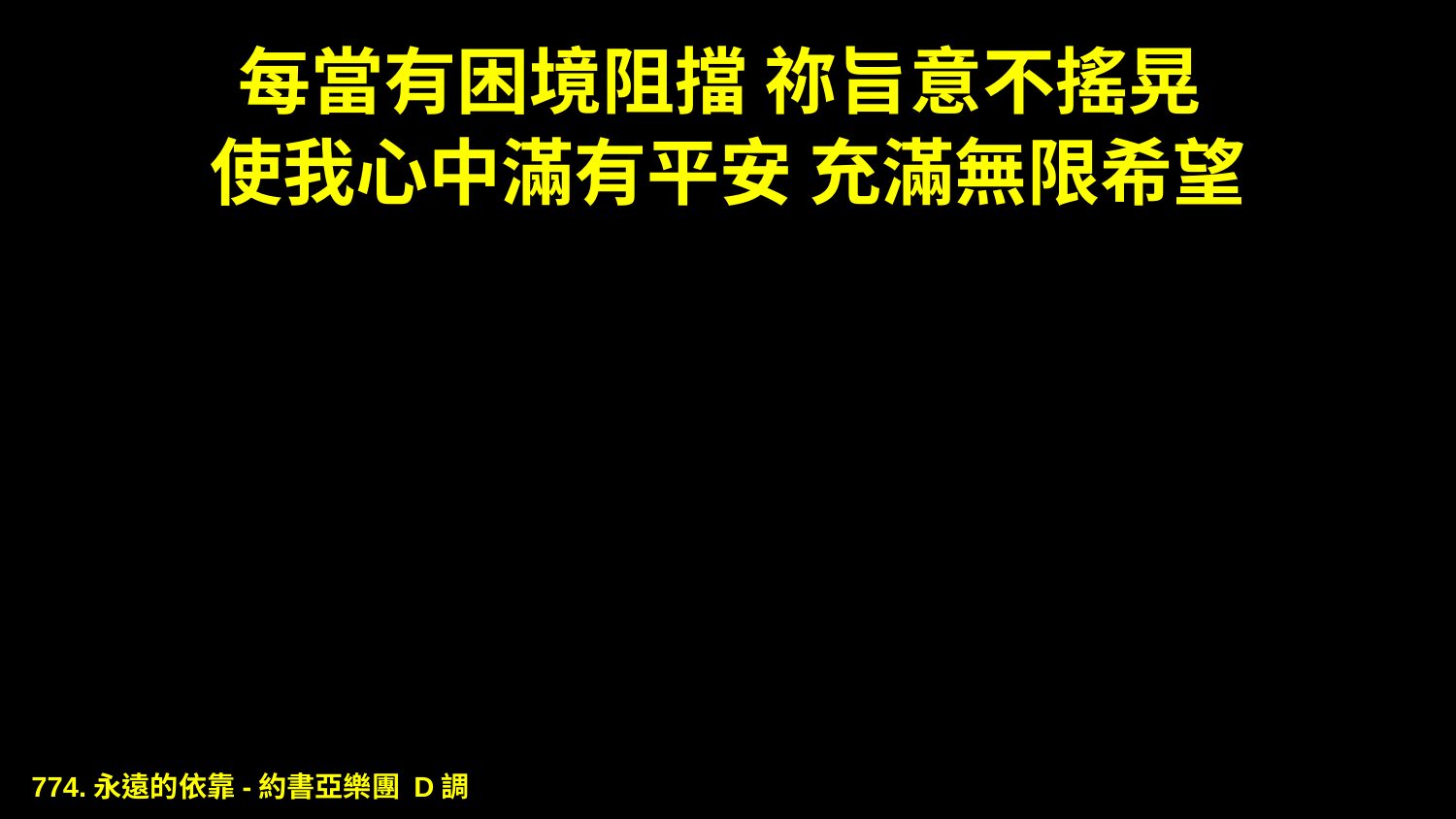

# 每當有困境阻擋 祢旨意不搖晃 使我心中滿有平安 充滿無限希望
774.永遠的依靠-約書亞樂團 D調